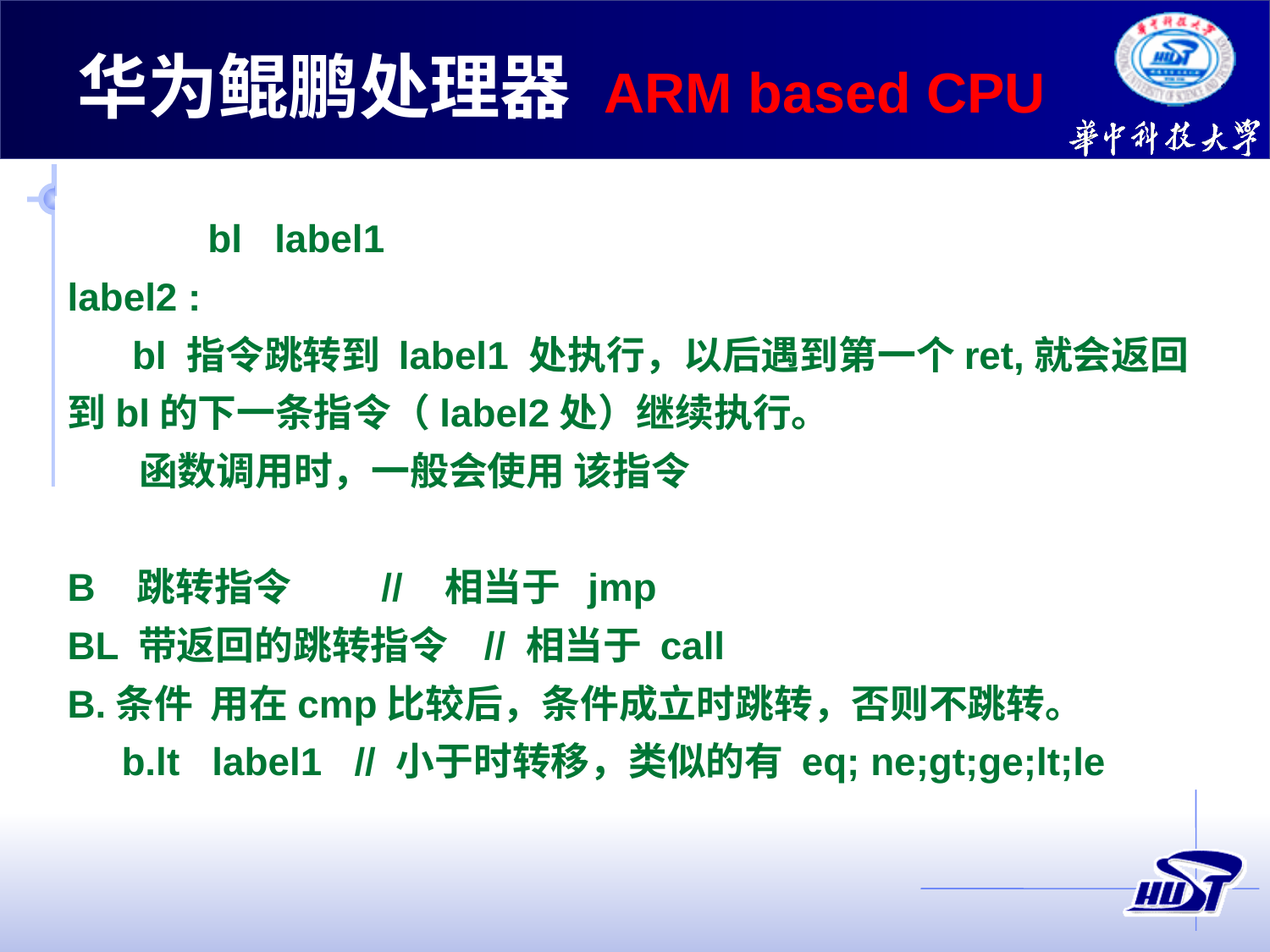

华为鲲鹏处理器 ARM based CPU
             bl   label1
label2 :
      bl 指令跳转到 label1 处执行，以后遇到第一个ret,就会返回到bl的下一条指令（label2处）继续执行。
       函数调用时，一般会使用 该指令

B   跳转指令         //   相当于  jmp
BL 带返回的跳转指令   // 相当于 call
B.条件  用在cmp比较后，条件成立时跳转，否则不跳转。
     b.lt   label1   // 小于时转移，类似的有 eq; ne;gt;ge;lt;le